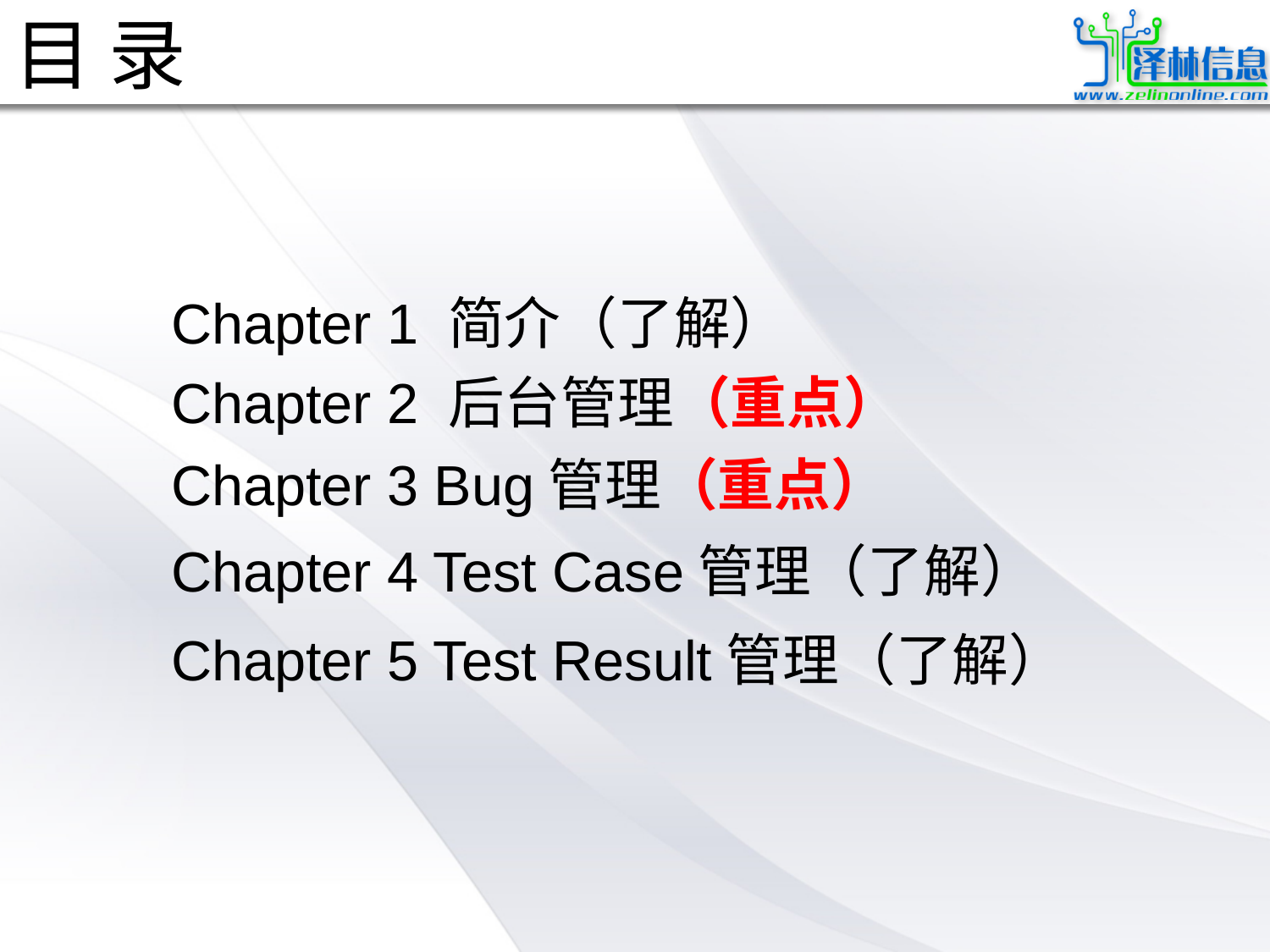

目 录
Chapter 1 简介（了解）
Chapter 2 后台管理（重点）
Chapter 3 Bug管理（重点）
Chapter 4 Test Case管理（了解）
Chapter 5 Test Result管理（了解）